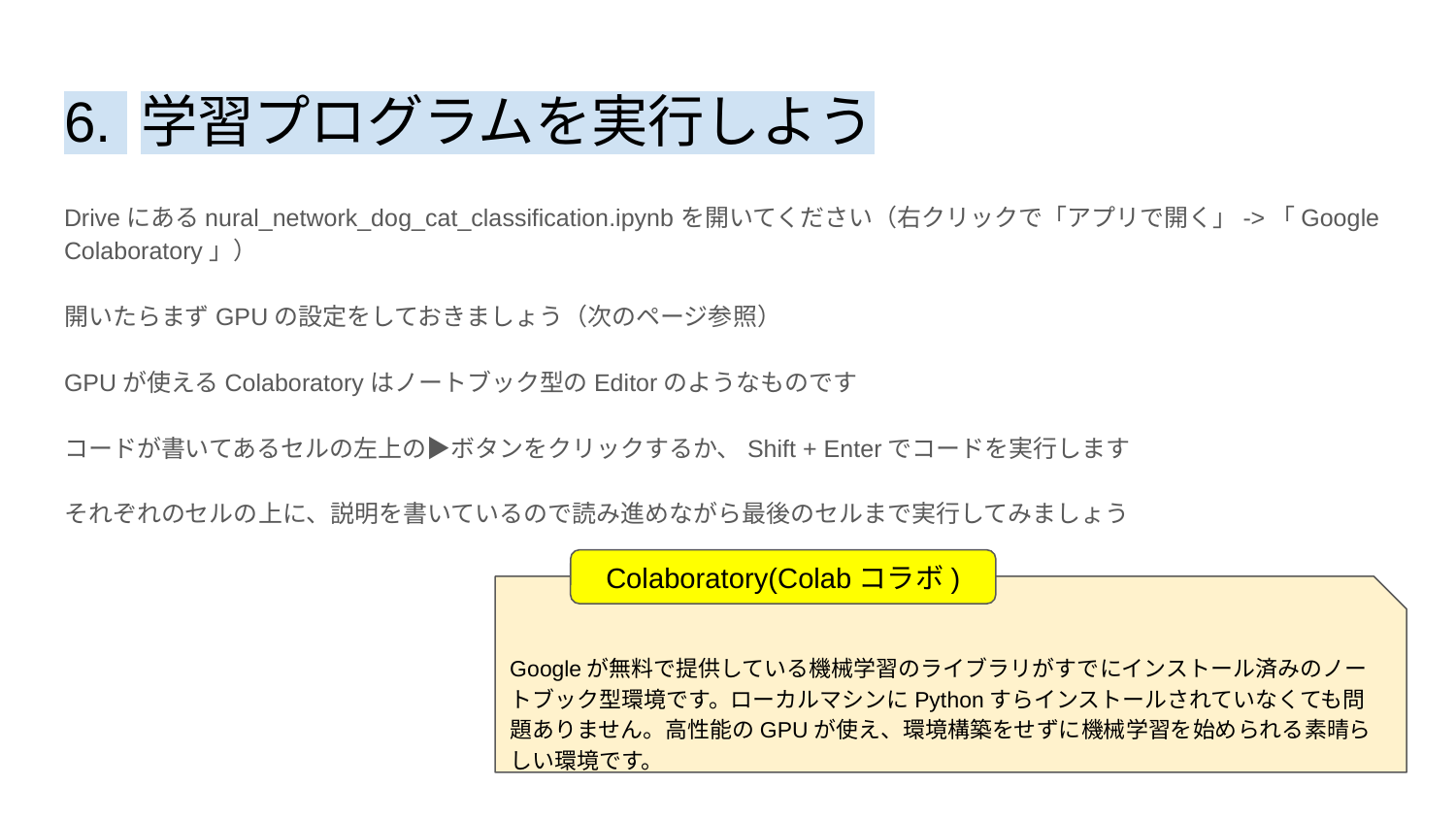

# 6. 学習プログラムを実行しよう
Driveにあるnural_network_dog_cat_classification.ipynbを開いてください（右クリックで「アプリで開く」->「Google Colaboratory」）
開いたらまずGPUの設定をしておきましょう（次のページ参照）
GPUが使えるColaboratoryはノートブック型のEditorのようなものです
コードが書いてあるセルの左上の▶️ボタンをクリックするか、Shift + Enterでコードを実行します
それぞれのセルの上に、説明を書いているので読み進めながら最後のセルまで実行してみましょう
Colaboratory(Colabコラボ)

Googleが無料で提供している機械学習のライブラリがすでにインストール済みのノートブック型環境です。ローカルマシンにPythonすらインストールされていなくても問題ありません。高性能のGPUが使え、環境構築をせずに機械学習を始められる素晴らしい環境です。